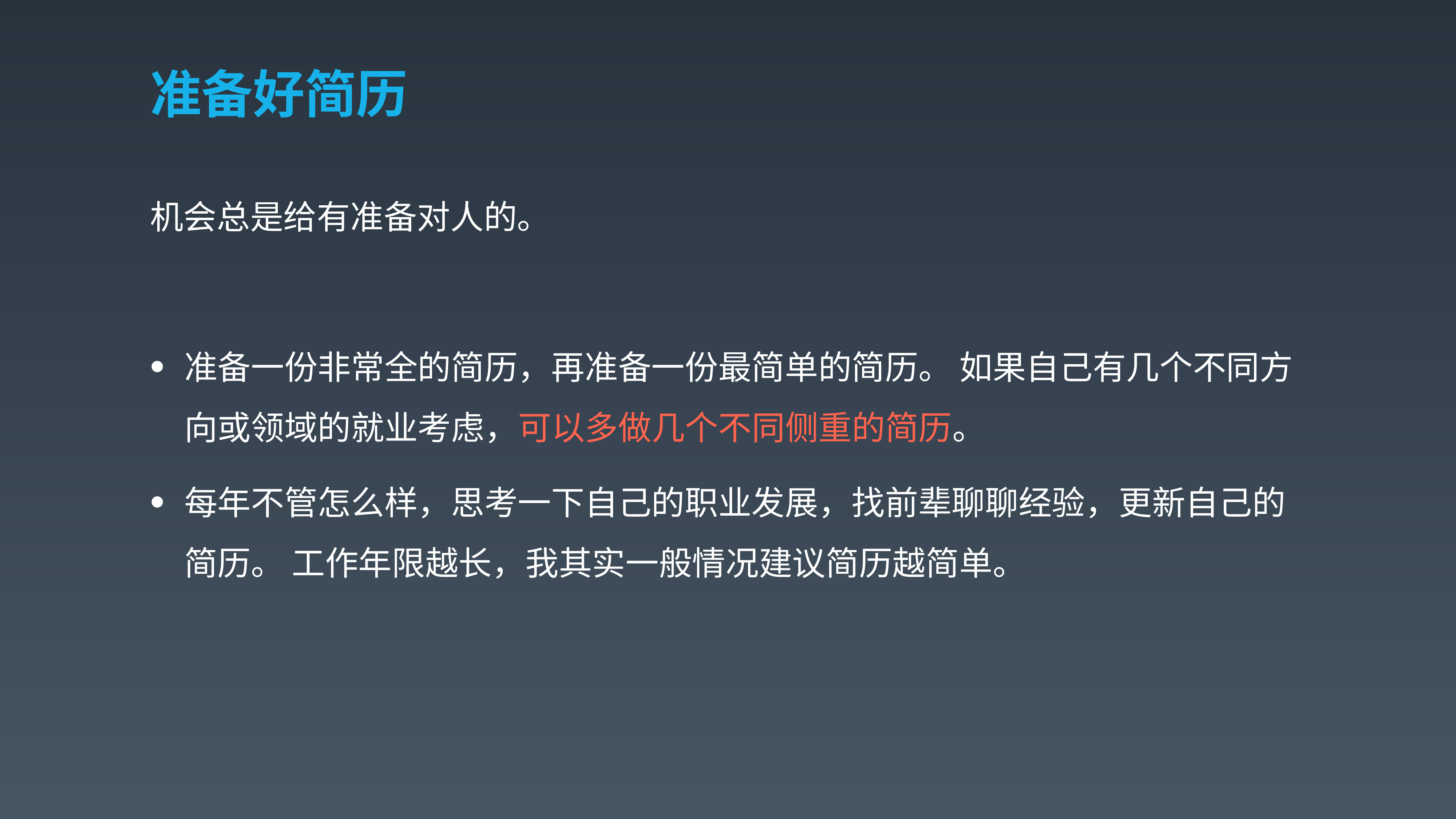

# 准备好简历
机会总是给有准备对人的。

准备一份非常全的简历，再准备一份最简单的简历。 如果自己有几个不同方向或领域的就业考虑，可以多做几个不同侧重的简历。
每年不管怎么样，思考一下自己的职业发展，找前辈聊聊经验，更新自己的简历。 工作年限越长，我其实一般情况建议简历越简单。